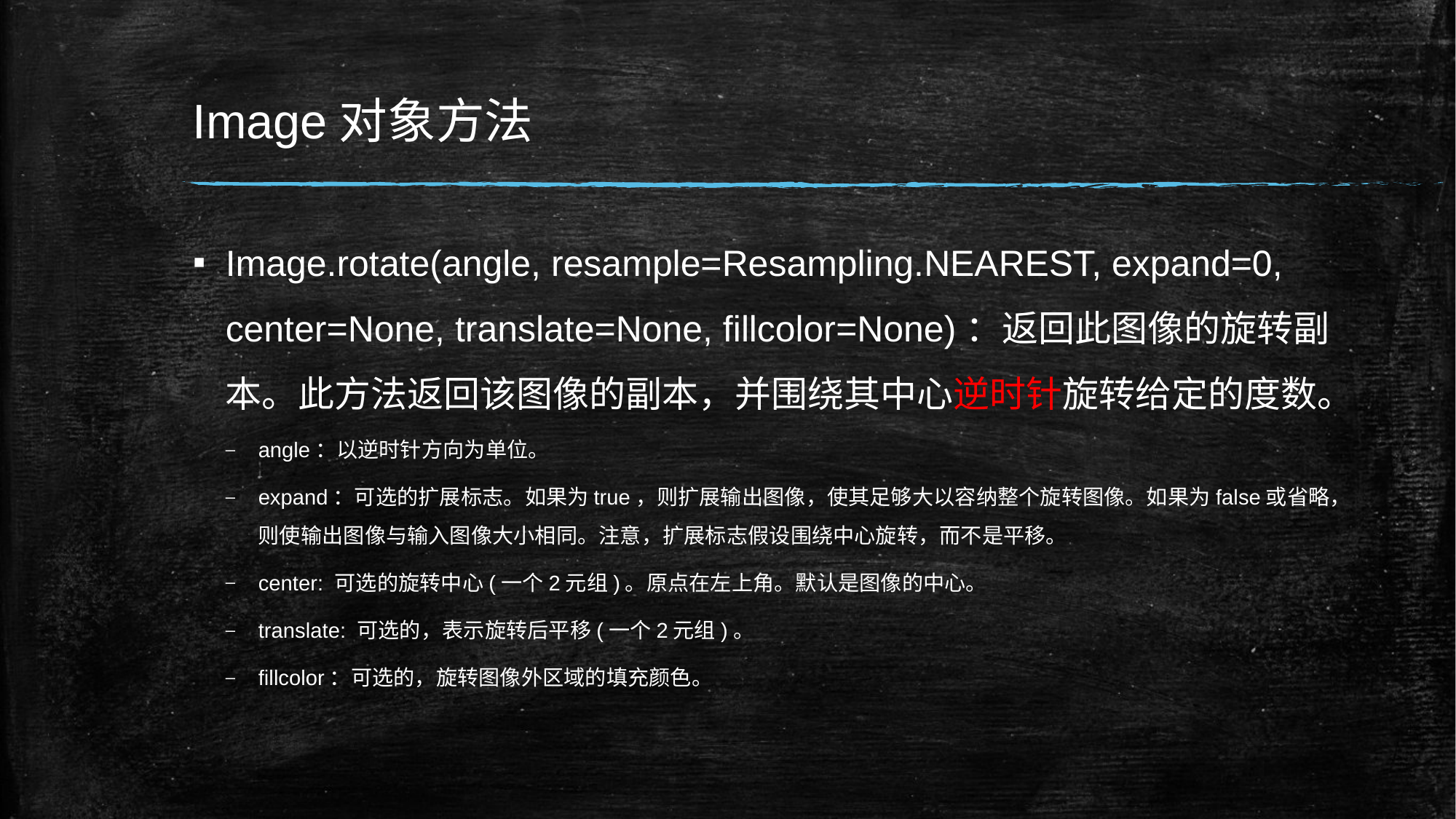

# Image对象方法
Image.rotate(angle, resample=Resampling.NEAREST, expand=0, center=None, translate=None, fillcolor=None)：返回此图像的旋转副本。此方法返回该图像的副本，并围绕其中心逆时针旋转给定的度数。
angle：以逆时针方向为单位。
expand：可选的扩展标志。如果为true，则扩展输出图像，使其足够大以容纳整个旋转图像。如果为false或省略，则使输出图像与输入图像大小相同。注意，扩展标志假设围绕中心旋转，而不是平移。
center: 可选的旋转中心(一个2元组)。原点在左上角。默认是图像的中心。
translate: 可选的，表示旋转后平移(一个2元组)。
fillcolor：可选的，旋转图像外区域的填充颜色。